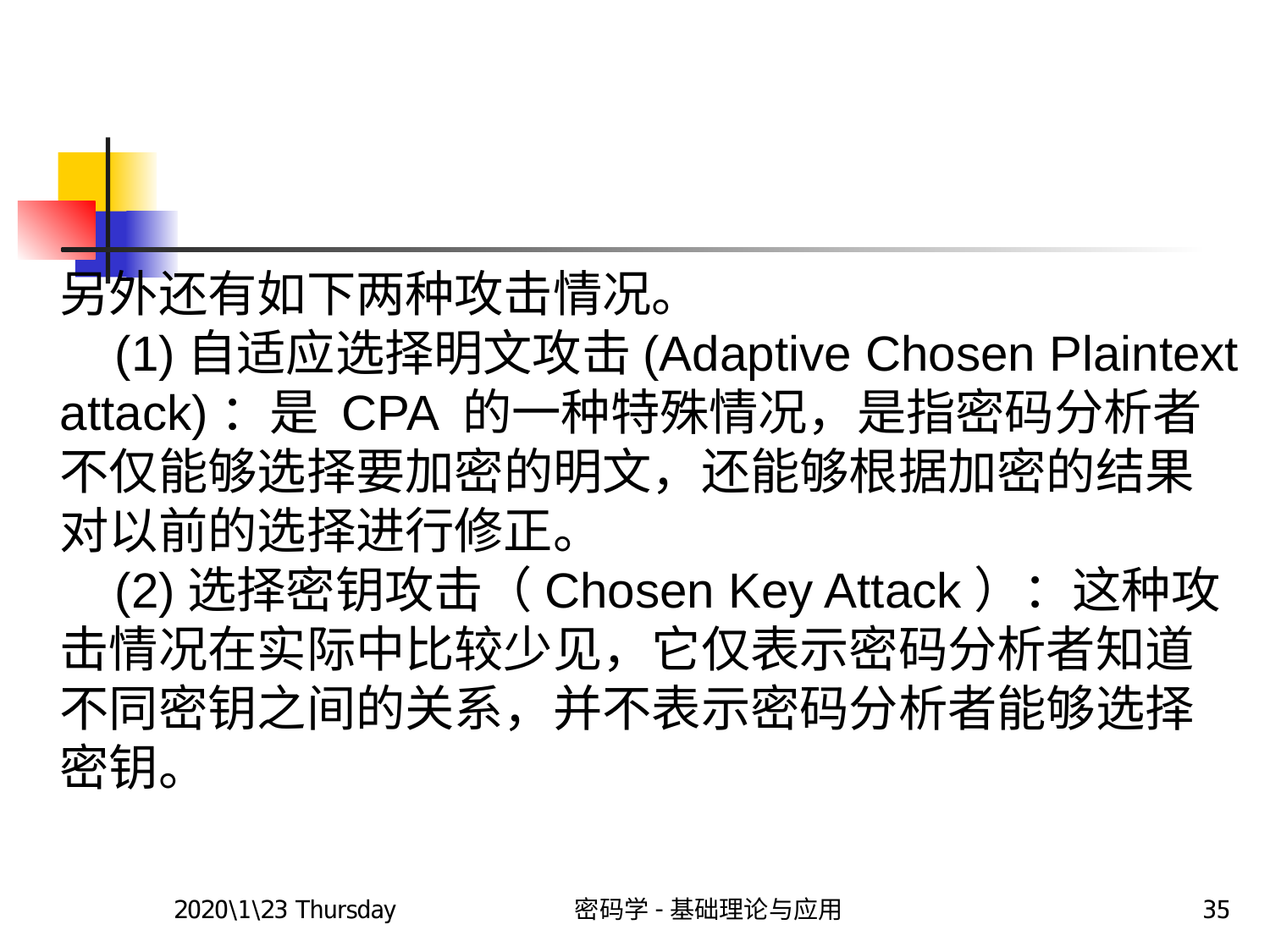

另外还有如下两种攻击情况。
    (1)自适应选择明文攻击(Adaptive Chosen Plaintext attack)：是 CPA 的一种特殊情况，是指密码分析者不仅能够选择要加密的明文，还能够根据加密的结果对以前的选择进行修正。
    (2)选择密钥攻击（Chosen Key Attack）：这种攻击情况在实际中比较少见，它仅表示密码分析者知道不同密钥之间的关系，并不表示密码分析者能够选择密钥。
2020\1\23 Thursday
密码学-基础理论与应用
35